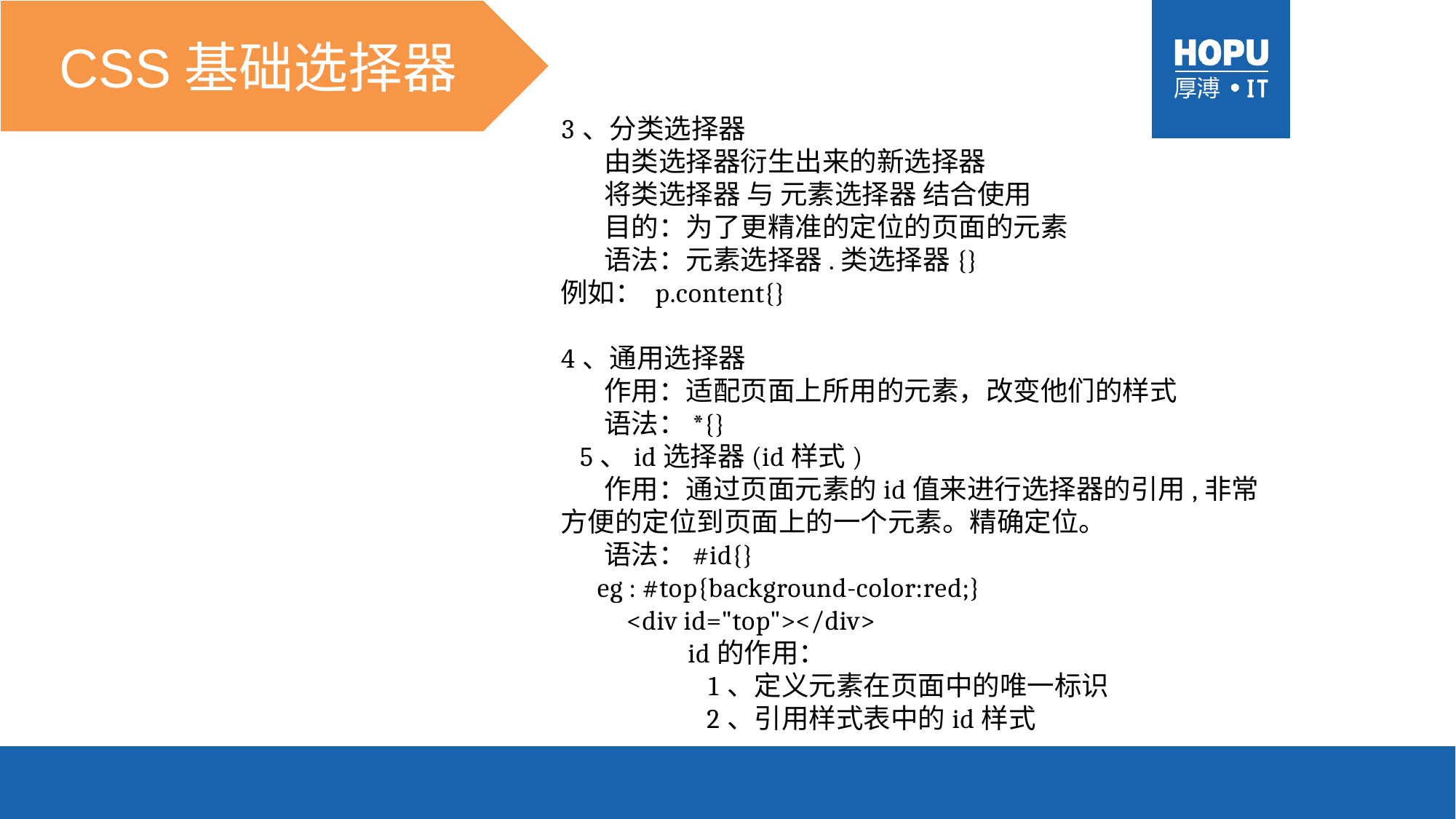

CSS基础选择器
3、分类选择器
      由类选择器衍生出来的新选择器
      将类选择器 与 元素选择器 结合使用
      目的：为了更精准的定位的页面的元素
      语法：元素选择器.类选择器{}
例如： p.content{}

4、通用选择器
      作用：适配页面上所用的元素，改变他们的样式
      语法：*{}
   5、id选择器(id样式)
      作用：通过页面元素的id值来进行选择器的引用,非常方便的定位到页面上的一个元素。精确定位。
      语法：#id{}
      eg : #top{background-color:red;}
           <div id="top"></div>
	   id的作用：
	      1、定义元素在页面中的唯一标识
	      2、引用样式表中的id样式